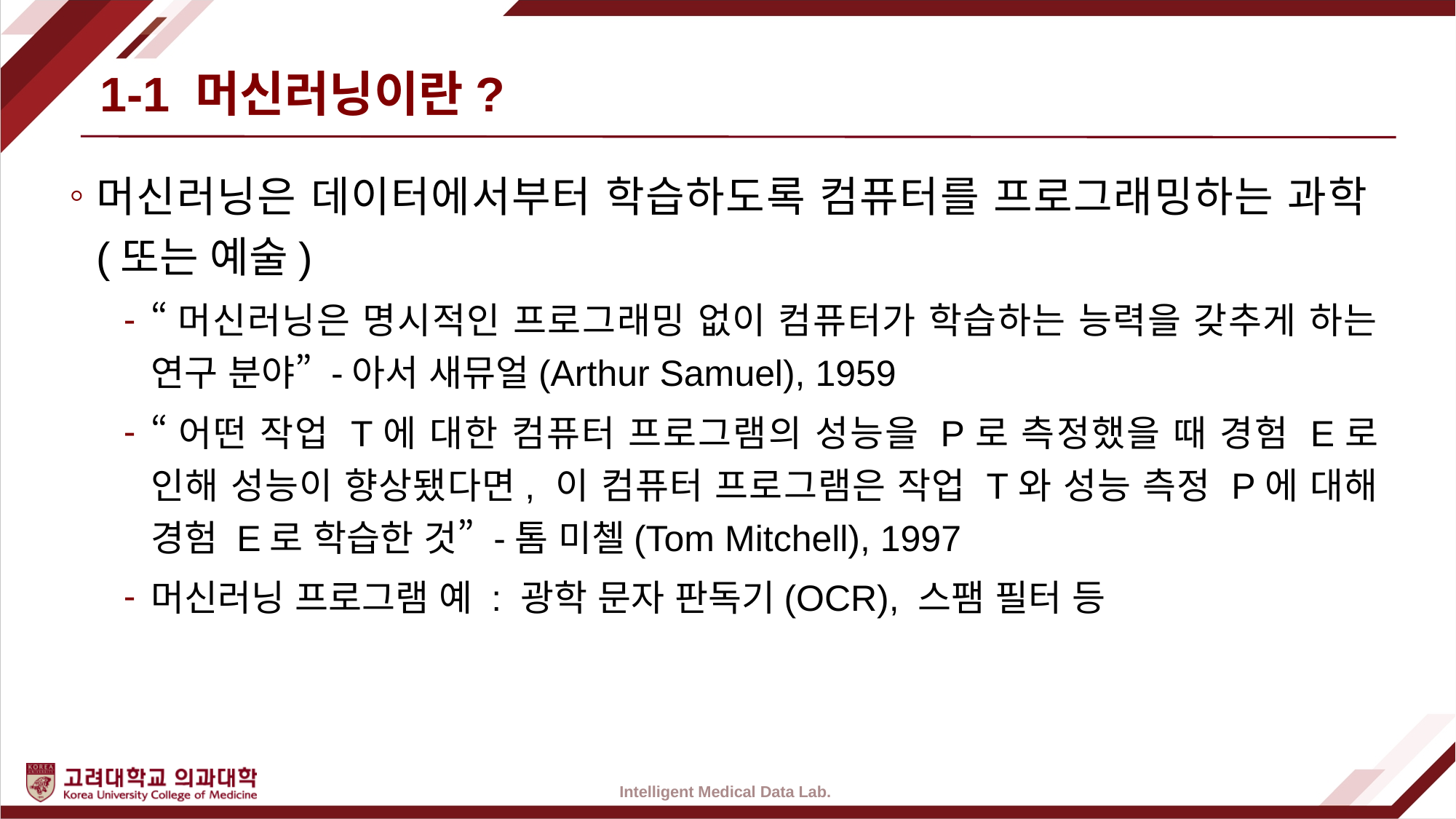

# 1-1 머신러닝이란?
머신러닝은 데이터에서부터 학습하도록 컴퓨터를 프로그래밍하는 과학(또는 예술)
“머신러닝은 명시적인 프로그래밍 없이 컴퓨터가 학습하는 능력을 갖추게 하는 연구 분야” -아서 새뮤얼(Arthur Samuel), 1959
“어떤 작업 T에 대한 컴퓨터 프로그램의 성능을 P로 측정했을 때 경험 E로 인해 성능이 향상됐다면, 이 컴퓨터 프로그램은 작업 T와 성능 측정 P에 대해 경험 E로 학습한 것” -톰 미첼(Tom Mitchell), 1997
머신러닝 프로그램 예 : 광학 문자 판독기(OCR), 스팸 필터 등
Intelligent Medical Data Lab.